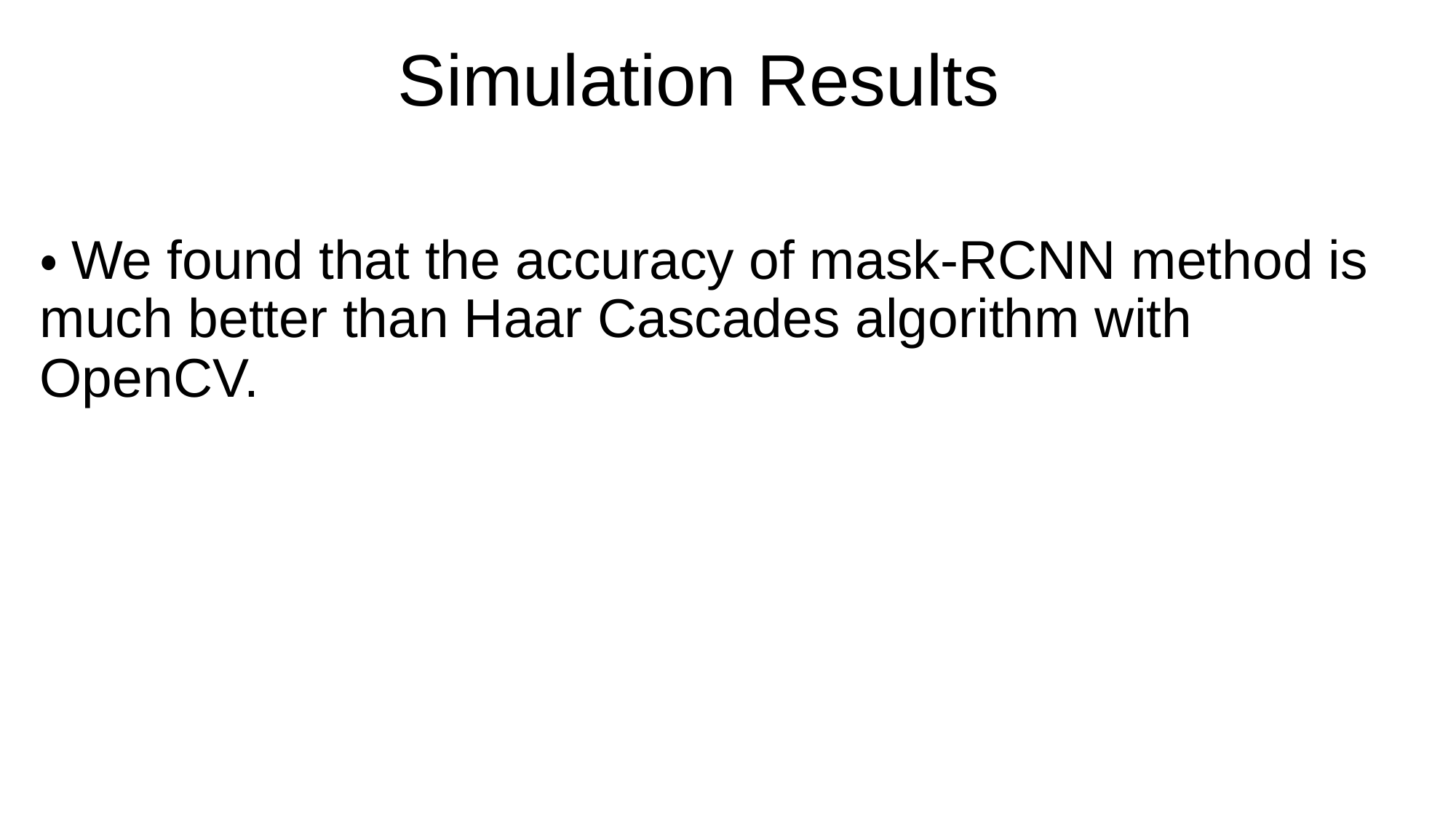

# Simulation Results

・We found that the accuracy of mask-RCNN method is much better than Haar Cascades algorithm with OpenCV.